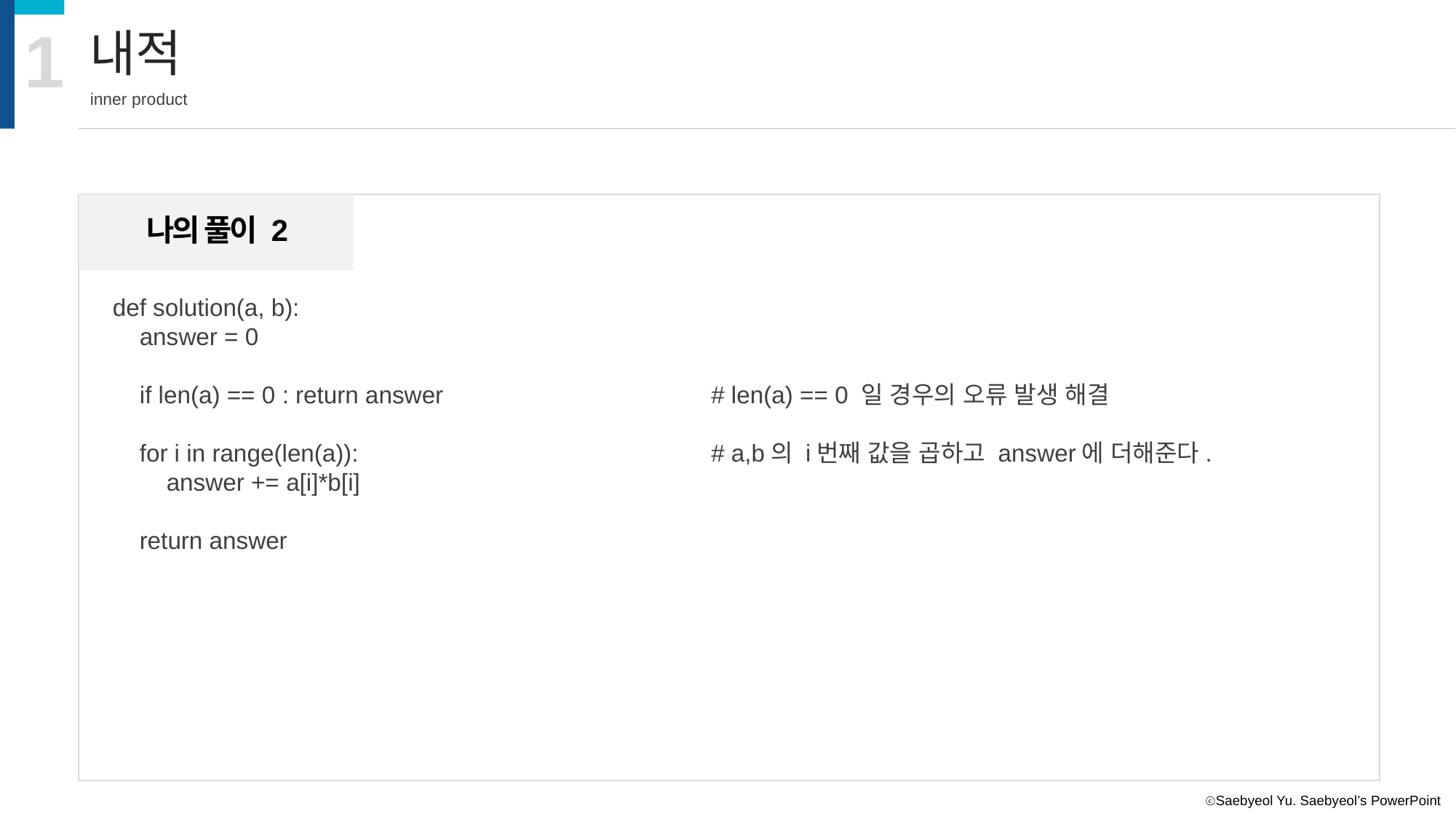

1
내적
inner product

나의 풀이 2
def solution(a, b):
    answer = 0

    if len(a) == 0 : return answer

    for i in range(len(a)):
        answer += a[i]*b[i]

    return answer

# len(a) == 0 일 경우의 오류 발생 해결

# a,b의 i번째 값을 곱하고 answer에 더해준다.